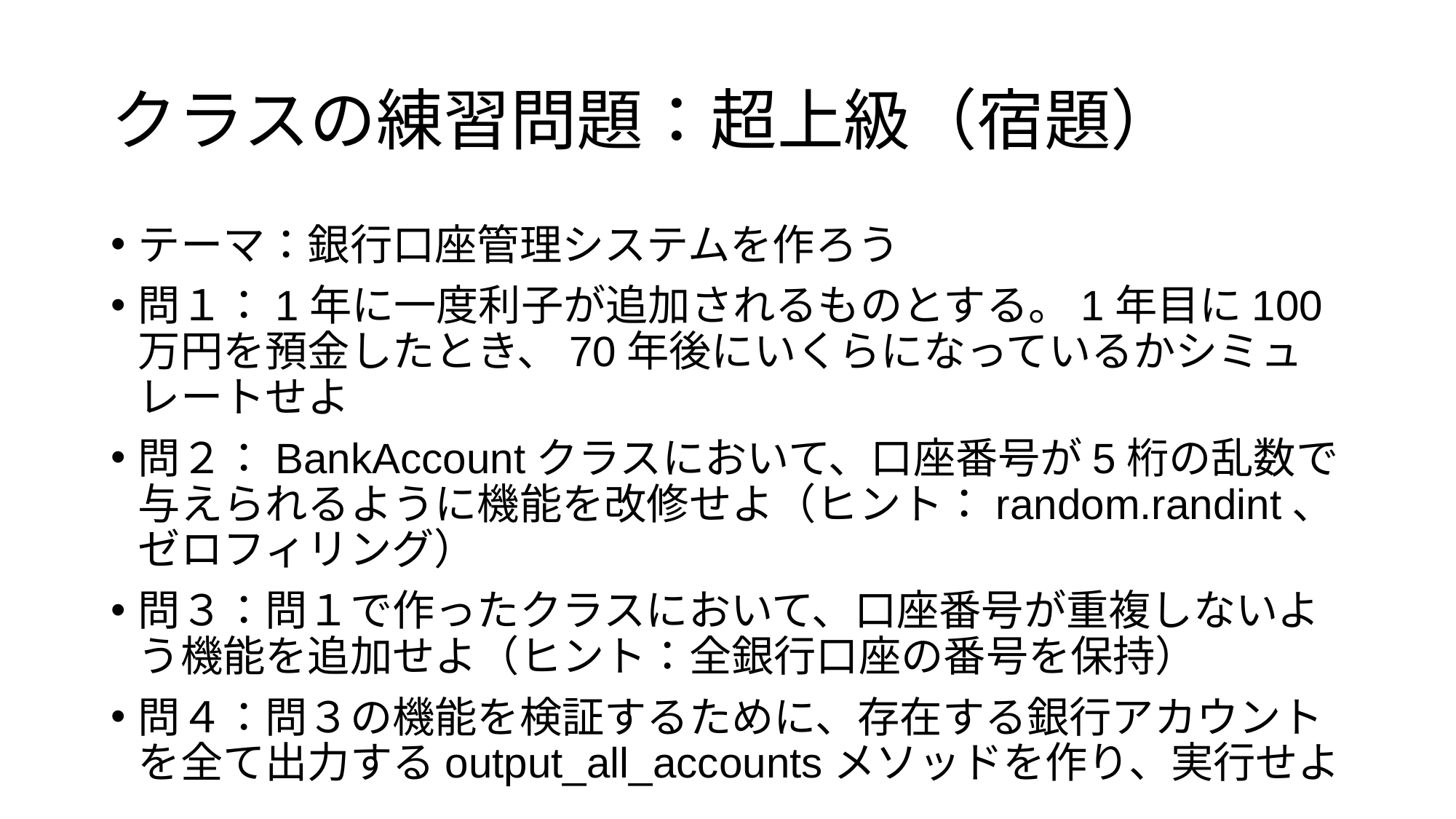

# クラスの練習問題：超上級（宿題）
テーマ：銀行口座管理システムを作ろう
問１：1年に一度利子が追加されるものとする。1年目に100万円を預金したとき、70年後にいくらになっているかシミュレートせよ
問２：BankAccountクラスにおいて、口座番号が5桁の乱数で与えられるように機能を改修せよ（ヒント：random.randint、ゼロフィリング）
問３：問１で作ったクラスにおいて、口座番号が重複しないよう機能を追加せよ（ヒント：全銀行口座の番号を保持）
問４：問３の機能を検証するために、存在する銀行アカウントを全て出力するoutput_all_accountsメソッドを作り、実行せよ